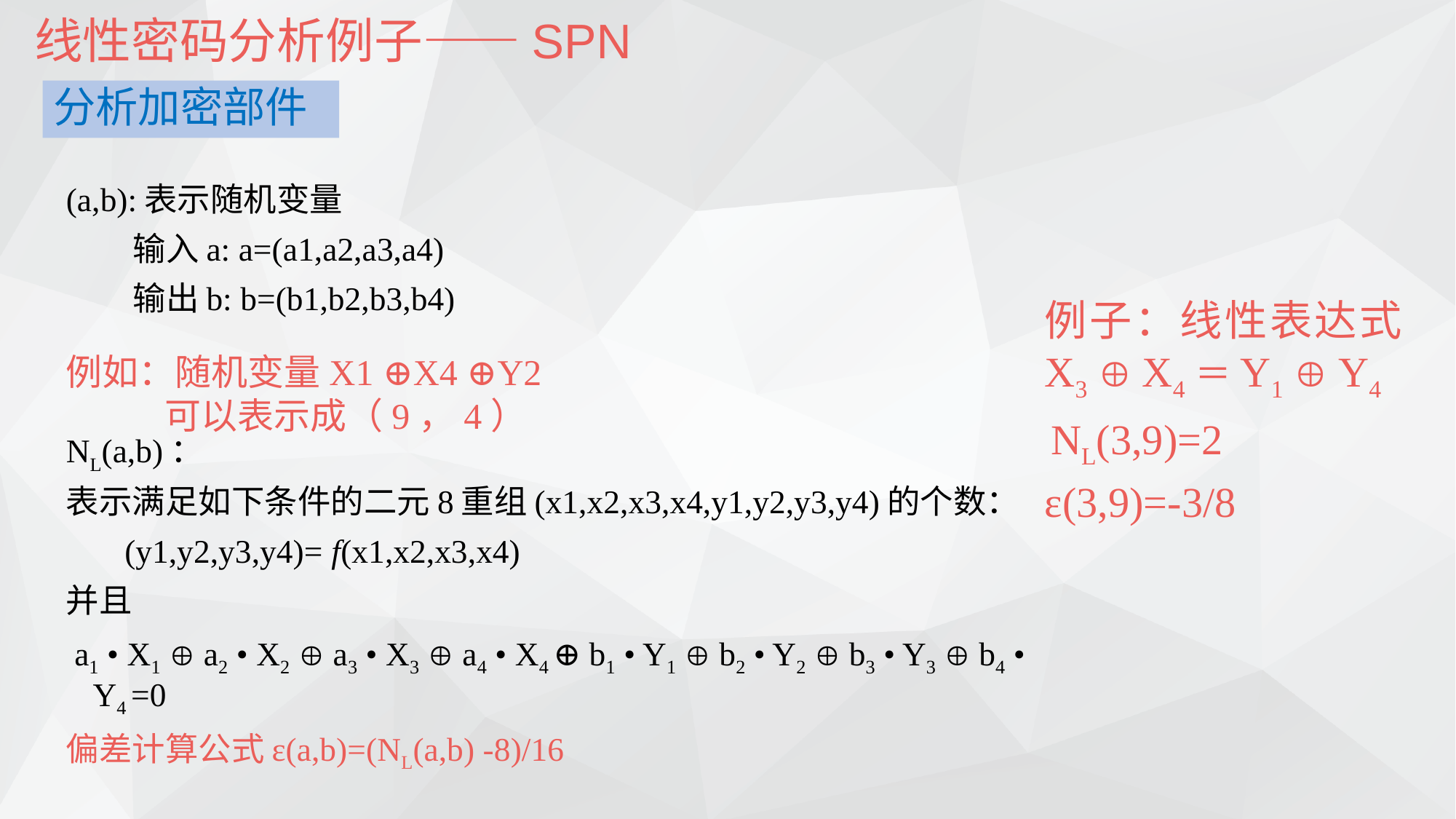

线性密码分析例子——SPN
# 分析加密部件
(a,b):表示随机变量
        输入a: a=(a1,a2,a3,a4)
        输出b: b=(b1,b2,b3,b4)

NL(a,b)：
表示满足如下条件的二元8重组(x1,x2,x3,x4,y1,y2,y3,y4)的个数：
       (y1,y2,y3,y4)= f(x1,x2,x3,x4)
并且
 a1 • X1 ⊕ a2 • X2 ⊕ a3 • X3 ⊕ a4 • X4 ⊕ b1 • Y1 ⊕ b2 • Y2 ⊕ b3 • Y3 ⊕ b4 • Y4 =0
偏差计算公式ε(a,b)=(NL(a,b) -8)/16

例子：线性表达式X3 ⊕ X4＝Y1 ⊕ Y4
 NL(3,9)=2
ε(3,9)=-3/8

例如：随机变量X1 ⊕X4 ⊕Y2
           可以表示成（9，4）